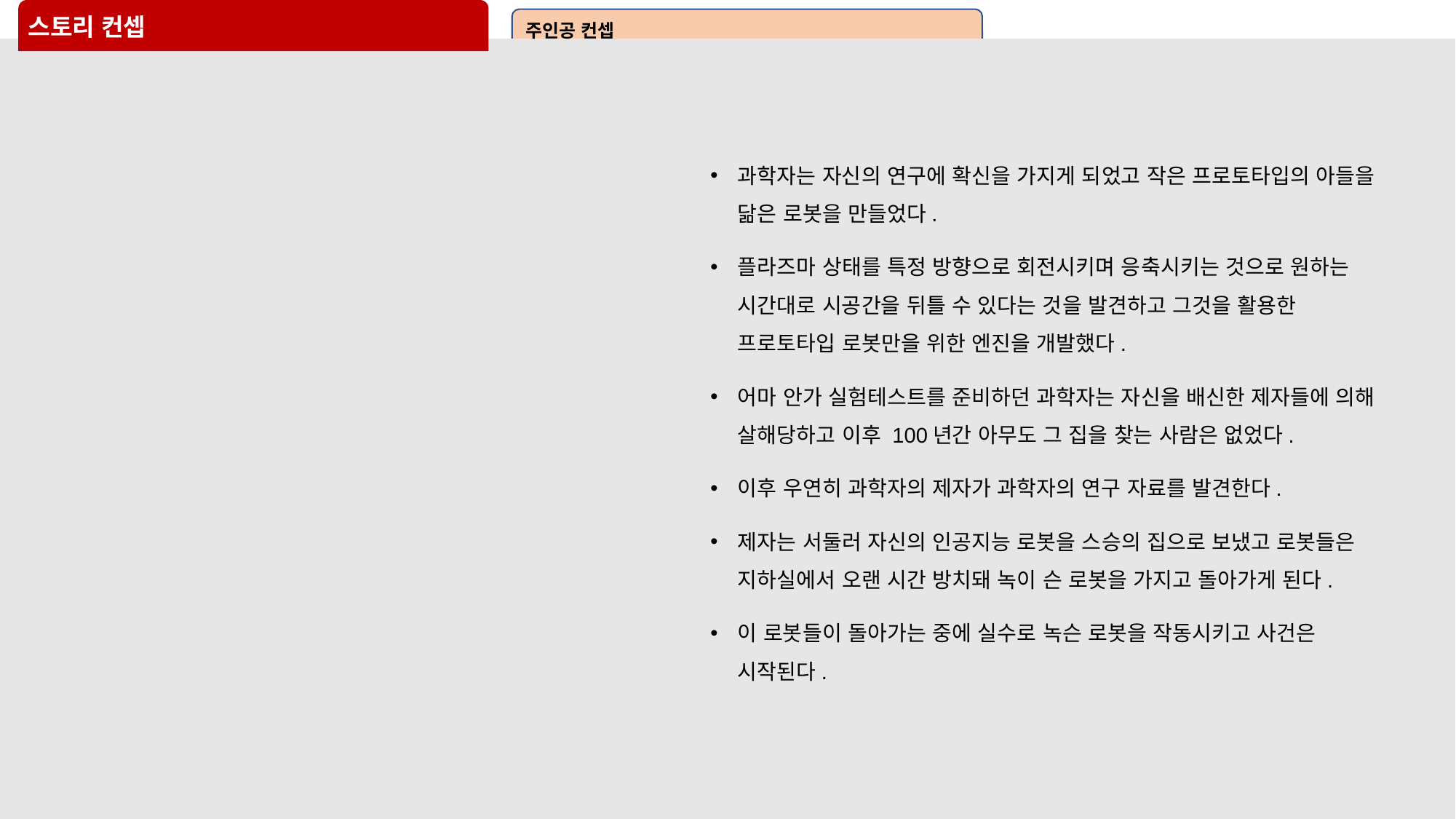

# 스토리 컨셉
주인공 컨셉

과학자는 자신의 연구에 확신을 가지게 되었고 작은 프로토타입의 아들을 닮은 로봇을 만들었다.
플라즈마 상태를 특정 방향으로 회전시키며 응축시키는 것으로 원하는 시간대로 시공간을 뒤틀 수 있다는 것을 발견하고 그것을 활용한 프로토타입 로봇만을 위한 엔진을 개발했다.
어마 안가 실험테스트를 준비하던 과학자는 자신을 배신한 제자들에 의해 살해당하고 이후 100년간 아무도 그 집을 찾는 사람은 없었다.
이후 우연히 과학자의 제자가 과학자의 연구 자료를 발견한다.
제자는 서둘러 자신의 인공지능 로봇을 스승의 집으로 보냈고 로봇들은 지하실에서 오랜 시간 방치돼 녹이 슨 로봇을 가지고 돌아가게 된다.
이 로봇들이 돌아가는 중에 실수로 녹슨 로봇을 작동시키고 사건은 시작된다.